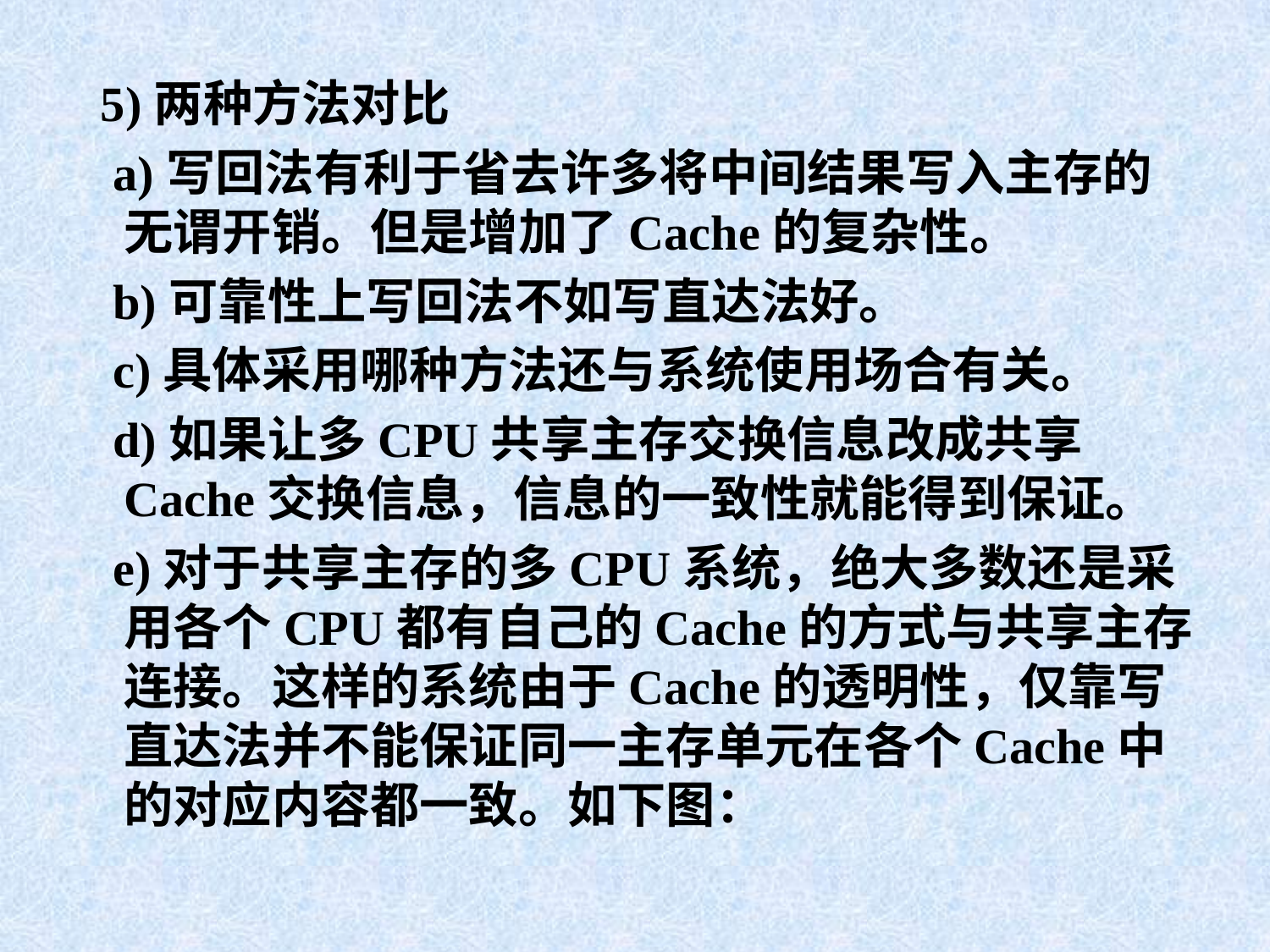

5)两种方法对比
   a)写回法有利于省去许多将中间结果写入主存的无谓开销。但是增加了Cache的复杂性。
   b)可靠性上写回法不如写直达法好。
   c)具体采用哪种方法还与系统使用场合有关。
   d)如果让多CPU共享主存交换信息改成共享Cache交换信息，信息的一致性就能得到保证。
   e)对于共享主存的多CPU系统，绝大多数还是采用各个CPU都有自己的Cache的方式与共享主存连接。这样的系统由于Cache的透明性，仅靠写直达法并不能保证同一主存单元在各个Cache中的对应内容都一致。如下图：